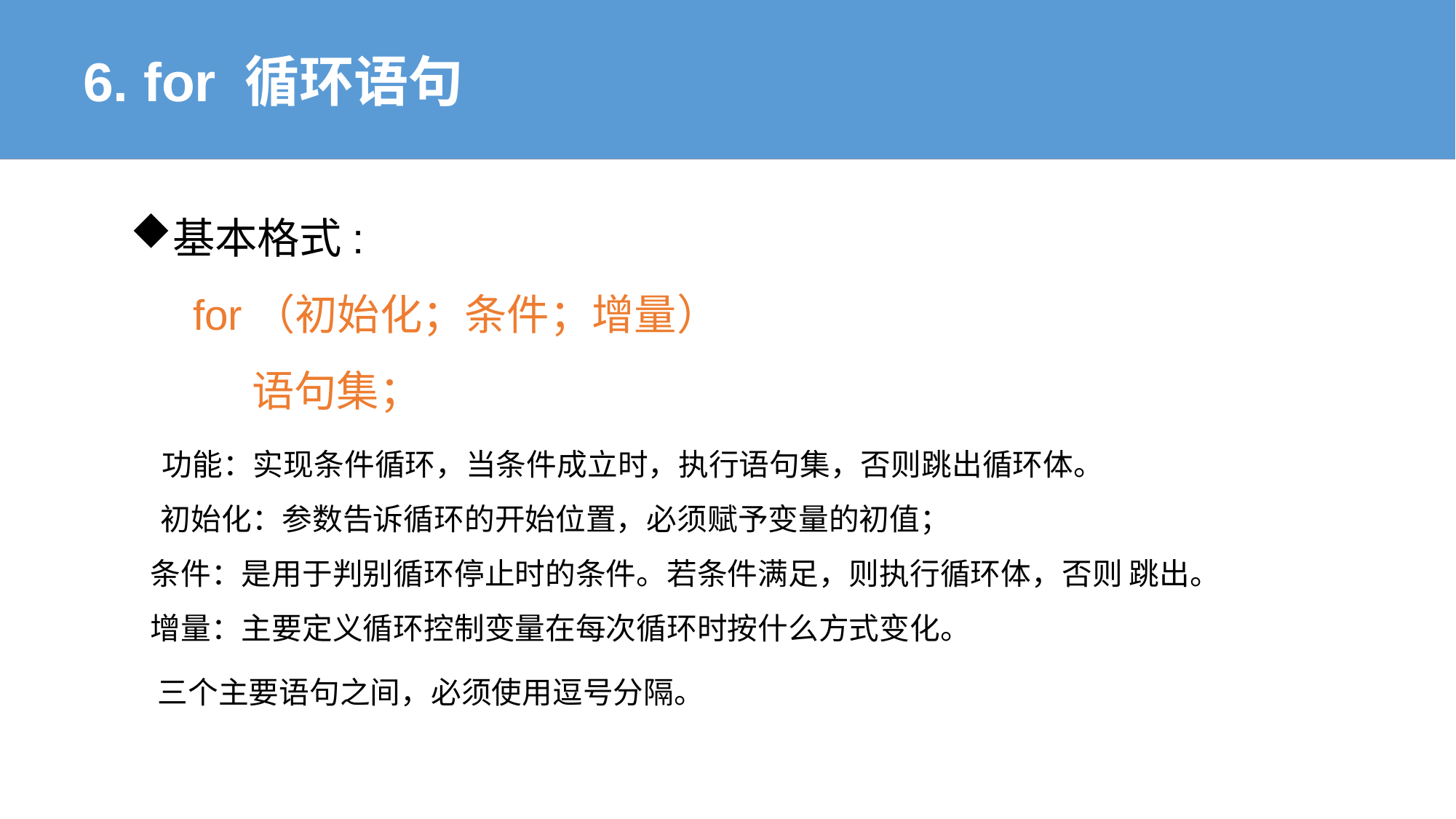

6. for 循环语句

基本格式:
   for（初始化；条件；增量）
          语句集；
　功能：实现条件循环，当条件成立时，执行语句集，否则跳出循环体。
　初始化：参数告诉循环的开始位置，必须赋予变量的初值；
   条件：是用于判别循环停止时的条件。若条件满足，则执行循环体，否则 跳出。
   增量：主要定义循环控制变量在每次循环时按什么方式变化。
   三个主要语句之间，必须使用逗号分隔。